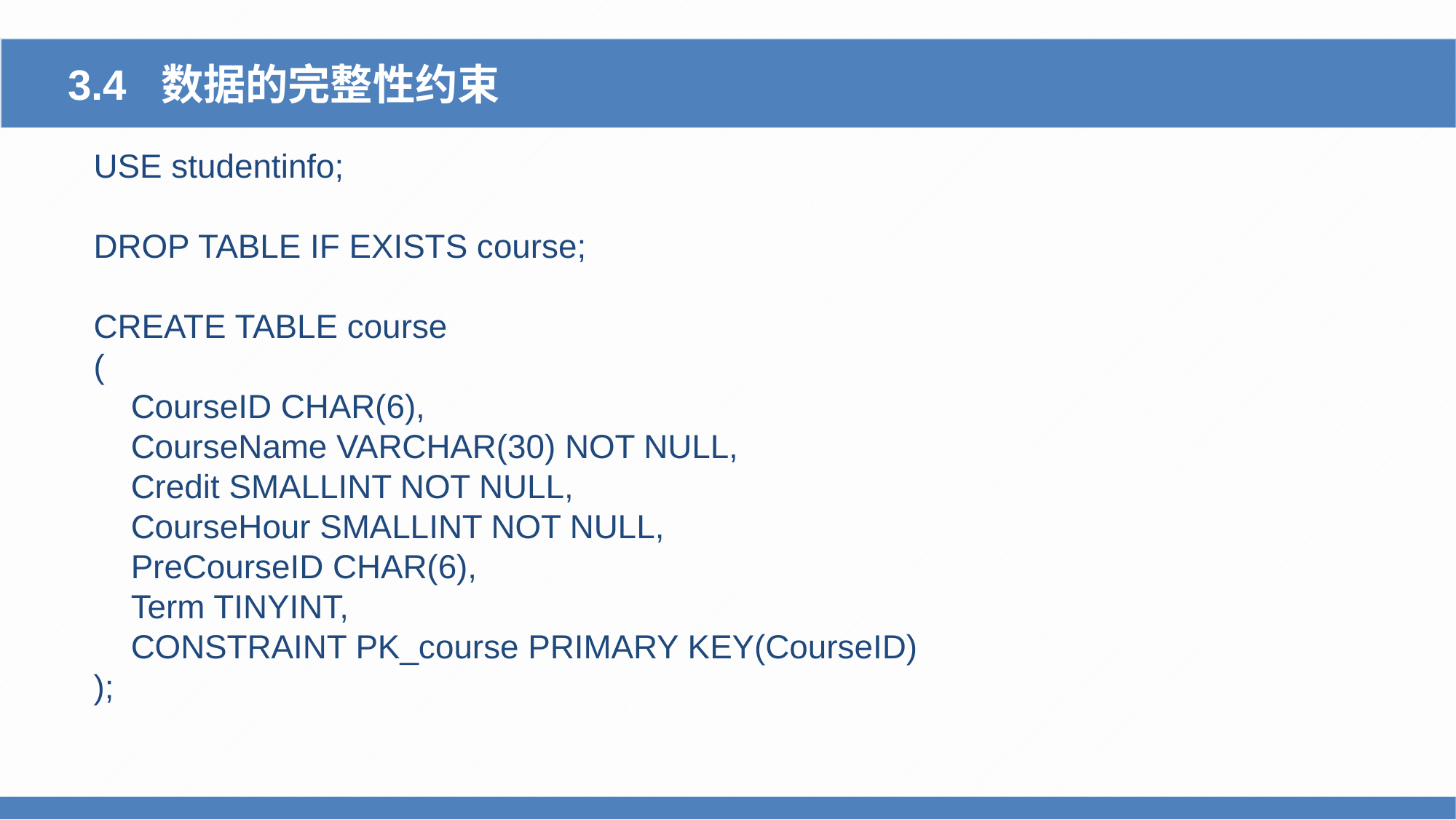

3.4  数据的完整性约束
USE studentinfo;

DROP TABLE IF EXISTS course;

CREATE TABLE course
(
    CourseID CHAR(6),
    CourseName VARCHAR(30) NOT NULL,
    Credit SMALLINT NOT NULL,
    CourseHour SMALLINT NOT NULL,
    PreCourseID CHAR(6),
    Term TINYINT,
    CONSTRAINT PK_course PRIMARY KEY(CourseID)
);